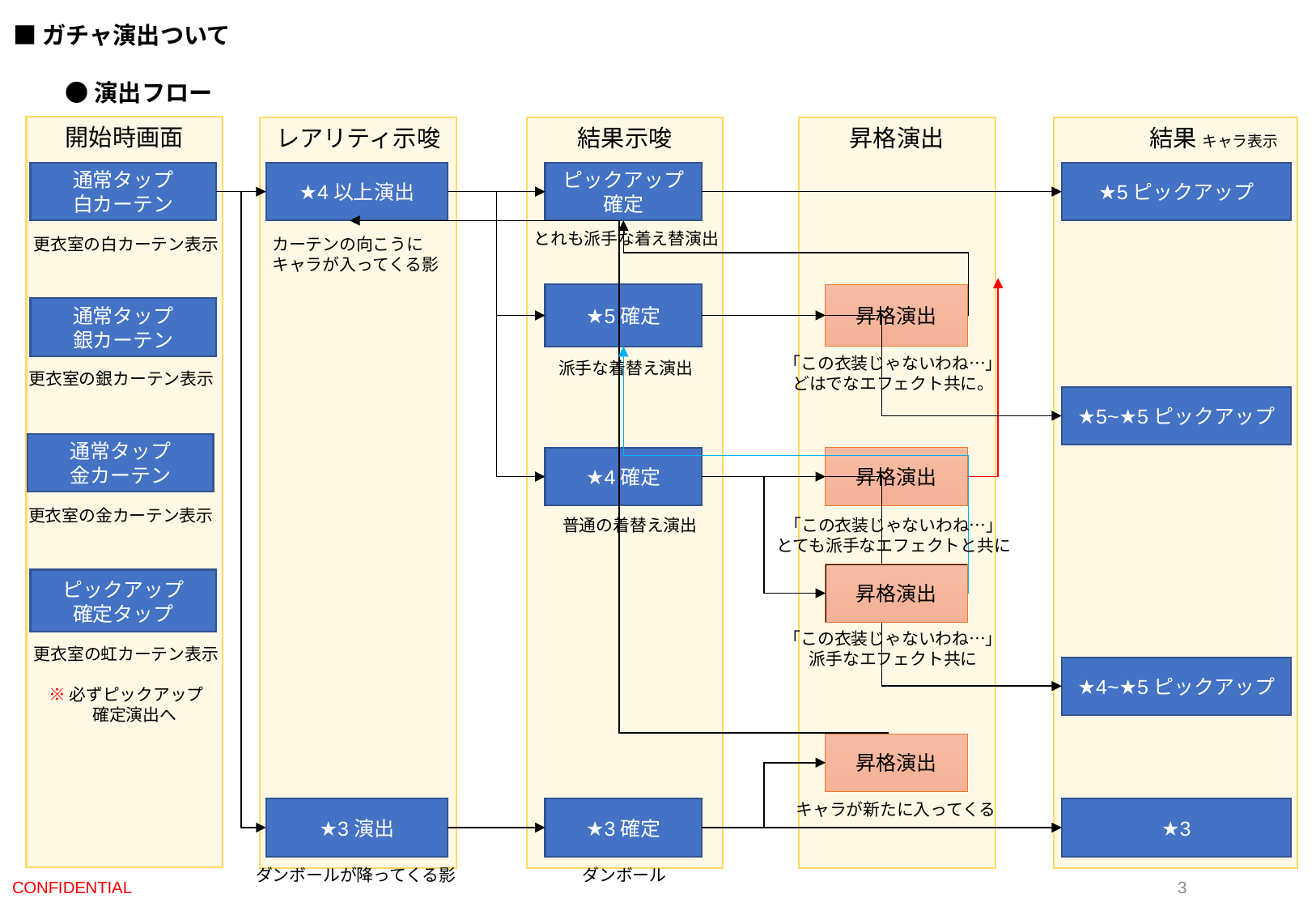

■ガチャ演出ついて
●演出フロー
開始時画面
レアリティ示唆
結果示唆
昇格演出
　　 　結果 キャラ表示
通常タップ
白カーテン
★4以上演出
ピックアップ確定
★5ピックアップ
とれも派手な着え替演出
カーテンの向こうに
キャラが入ってくる影
更衣室の白カーテン表示

昇格演出
★5確定
通常タップ
銀カーテン
「この衣装じゃないわね…」
どはでなエフェクト共に。
派手な着替え演出

更衣室の銀カーテン表示
★5~★5ピックアップ
通常タップ
金カーテン
★4確定
昇格演出
更衣室の金カーテン表示
普通の着替え演出
「この衣装じゃないわね…」
とても派手なエフェクトと共に
昇格演出
ピックアップ
確定タップ
「この衣装じゃないわね…」
派手なエフェクト共に
更衣室の虹カーテン表示

※必ずピックアップ
　確定演出へ
★4~★5ピックアップ
昇格演出
キャラが新たに入ってくる

★3演出
★3確定
★3
ダンボール
ダンボールが降ってくる影
3
CONFIDENTIAL